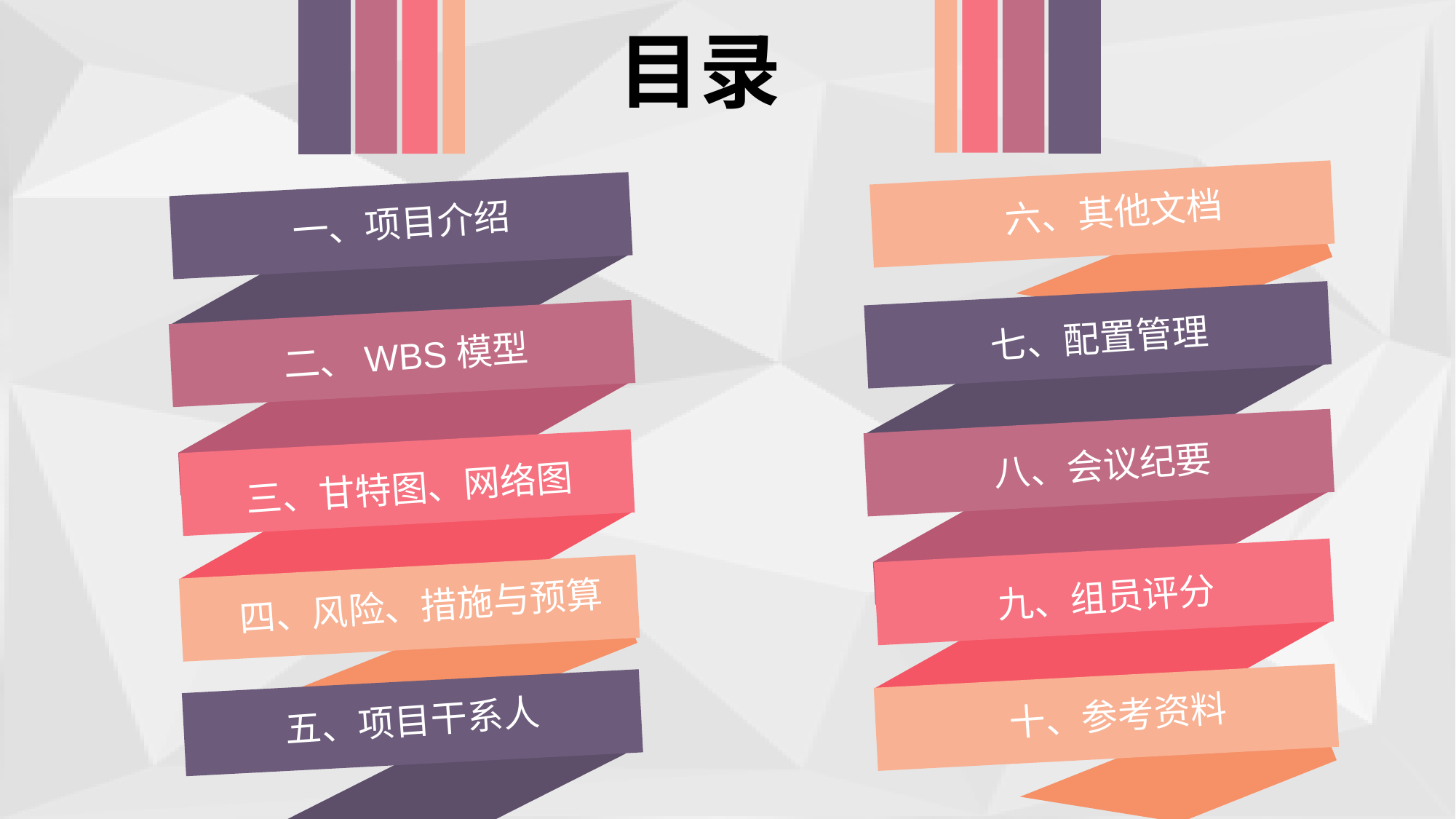

目录

六、其他文档

七、配置管理

八、会议纪要

九、组员评分

十、参考资料

一、项目介绍

二、WBS模型

三、甘特图、网络图

四、风险、措施与预算

五、项目干系人